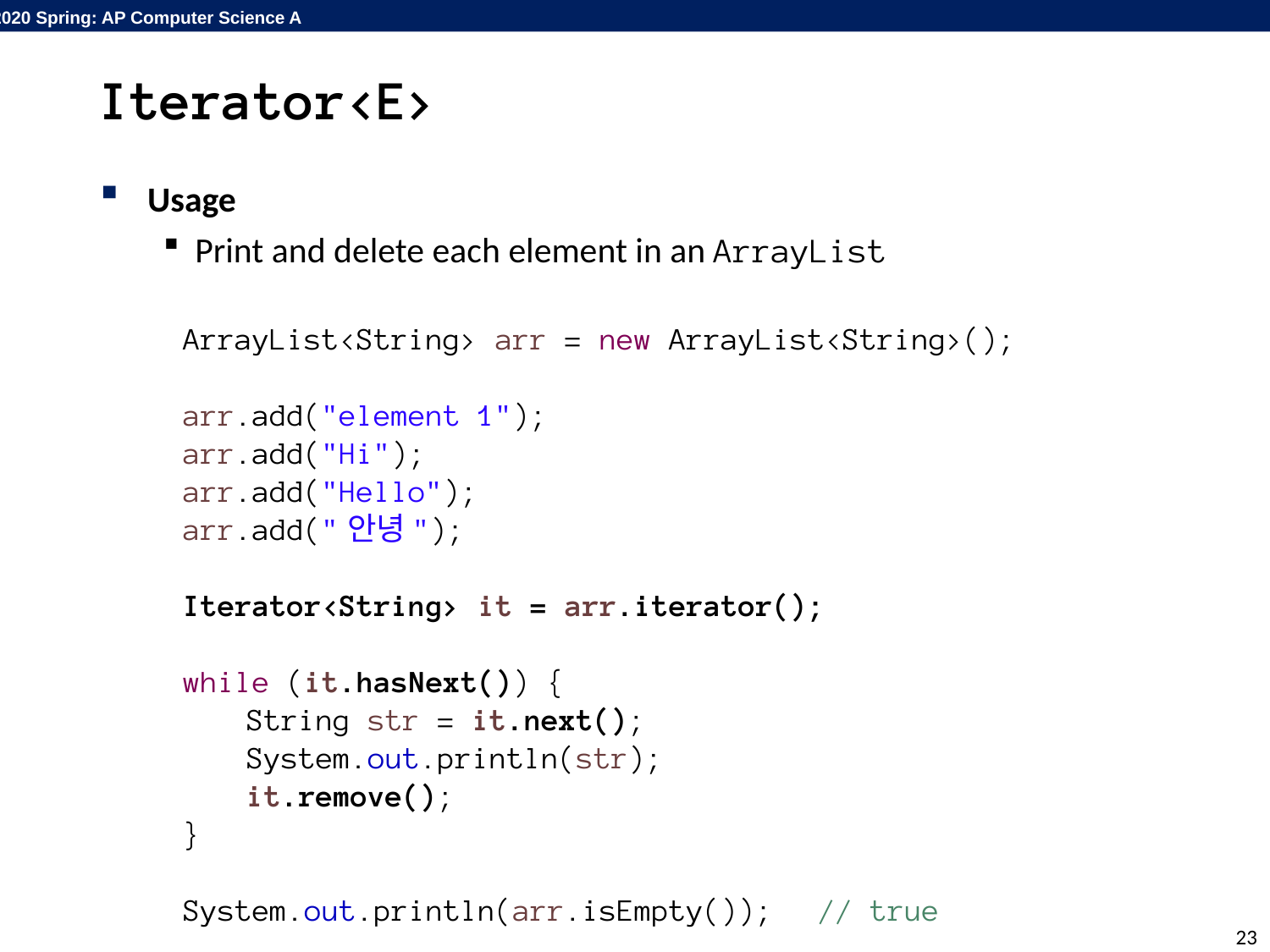

# Iterator<E>
Usage
Print and delete each element in an ArrayList
ArrayList<String> arr = new ArrayList<String>();

arr.add("element 1");
arr.add("Hi");
arr.add("Hello");
arr.add("안녕");

Iterator<String> it = arr.iterator();

while (it.hasNext()) {
String str = it.next();
System.out.println(str);
it.remove();
}

System.out.println(arr.isEmpty());	// true
23